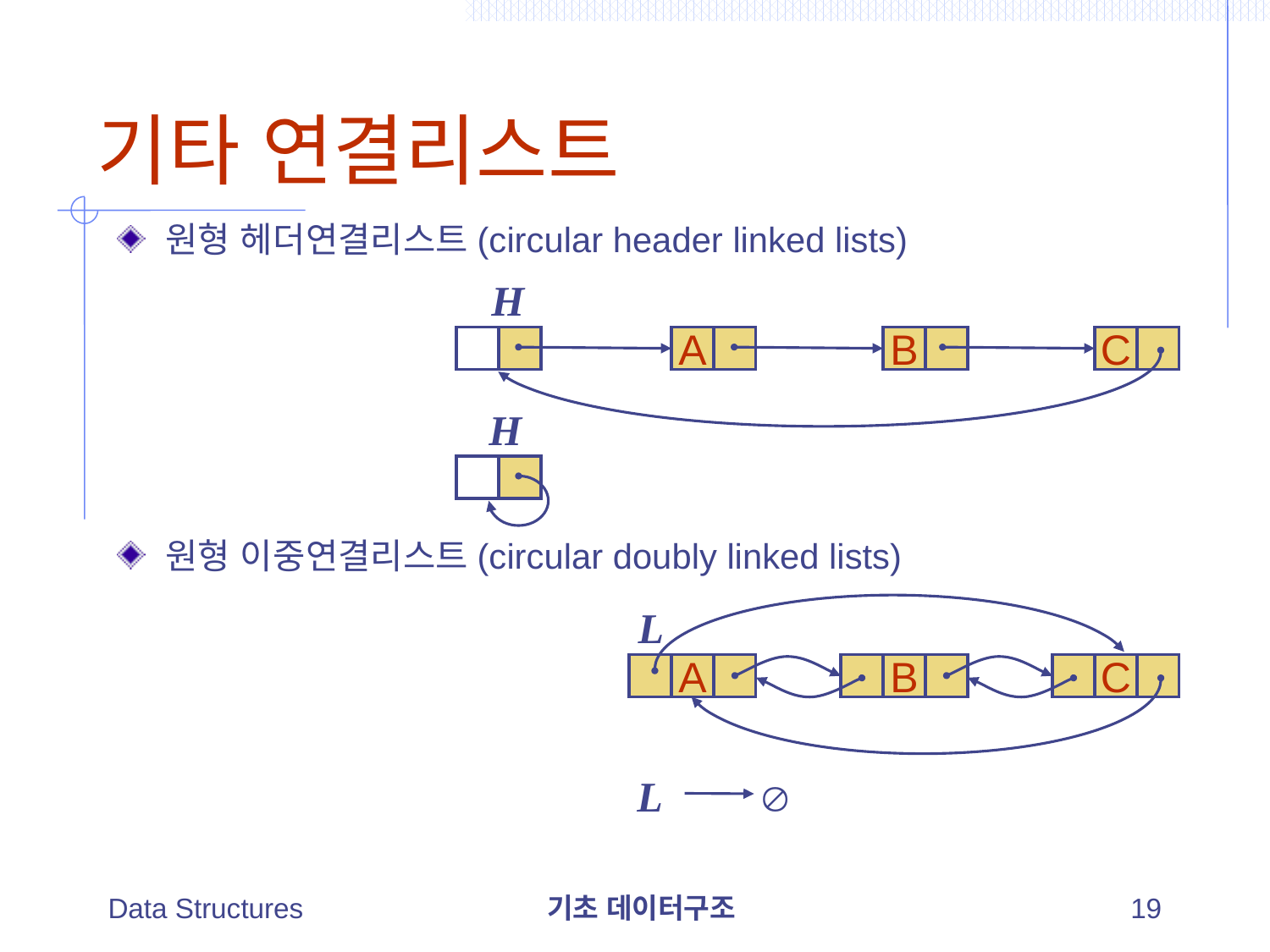

# 기타 연결리스트
원형 헤더연결리스트(circular header linked lists)

원형 이중연결리스트(circular doubly linked lists)

H

A

B

C

H

L

A

B

C

L
∅
Data Structures
기초 데이터구조
19